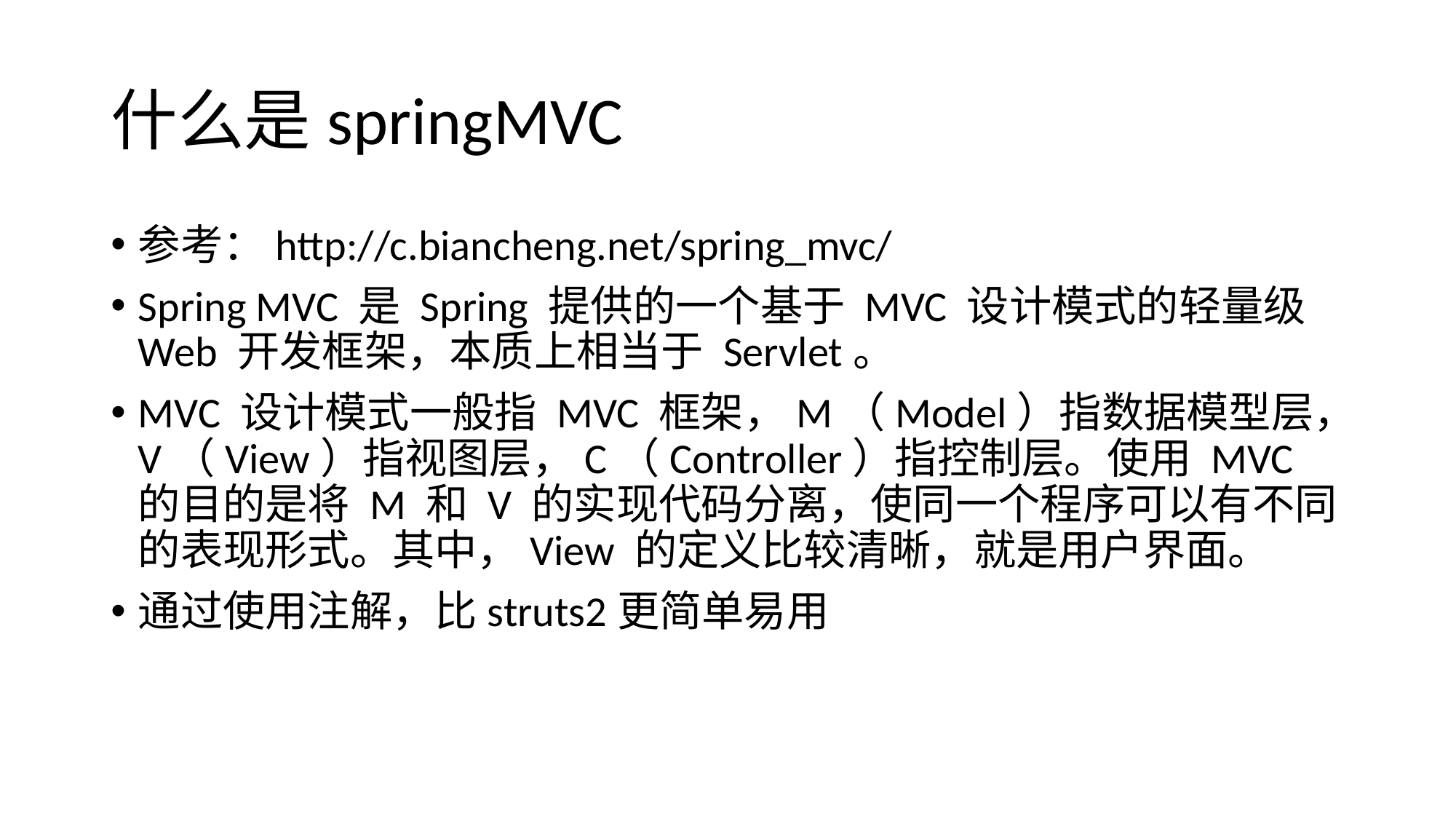

# 什么是springMVC
参考：http://c.biancheng.net/spring_mvc/
Spring MVC 是 Spring 提供的一个基于 MVC 设计模式的轻量级 Web 开发框架，本质上相当于 Servlet。
MVC 设计模式一般指 MVC 框架，M（Model）指数据模型层，V（View）指视图层，C（Controller）指控制层。使用 MVC 的目的是将 M 和 V 的实现代码分离，使同一个程序可以有不同的表现形式。其中，View 的定义比较清晰，就是用户界面。
通过使用注解，比struts2更简单易用